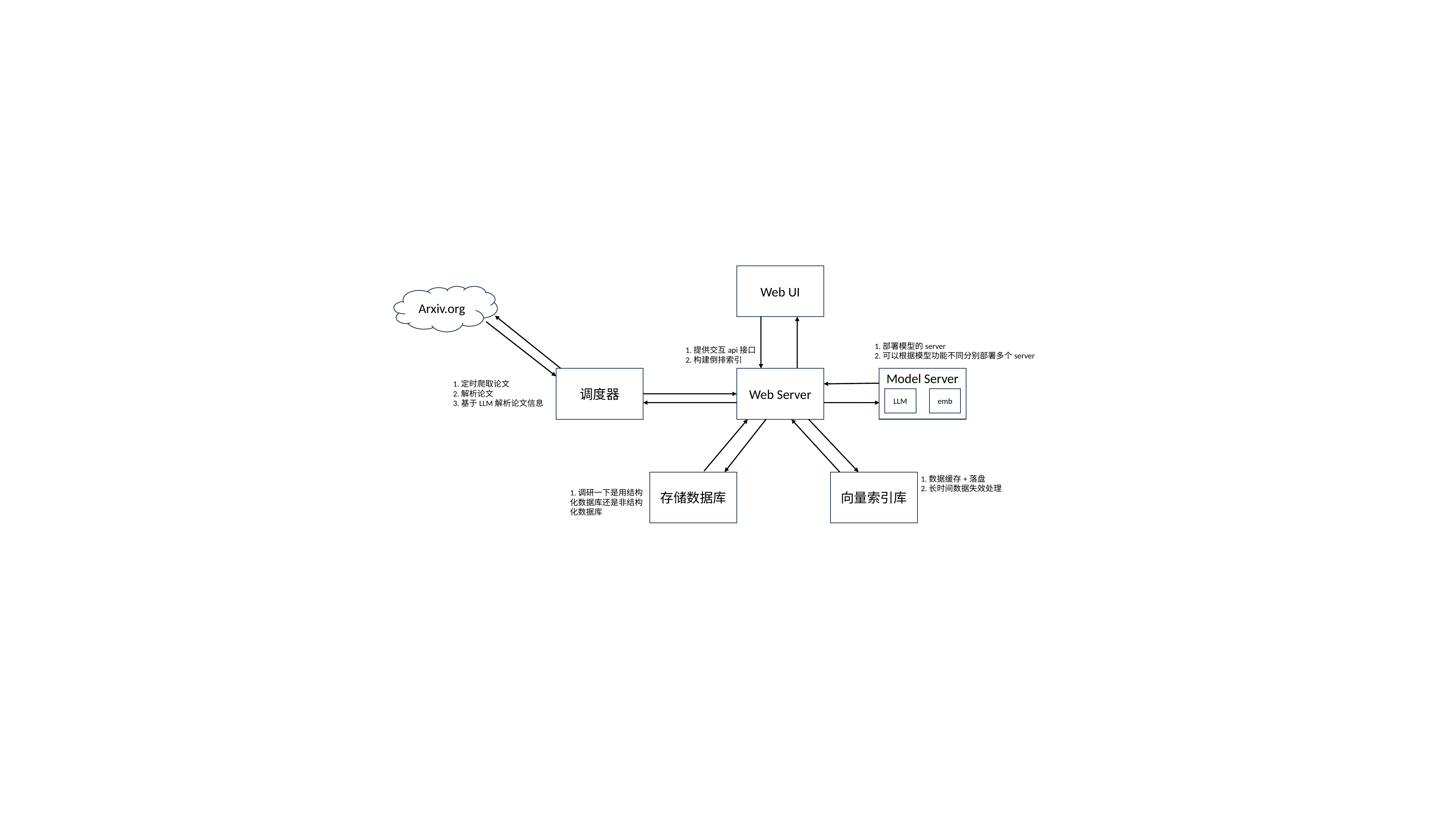

Web UI
Arxiv.org
1.部署模型的server
2.可以根据模型功能不同分别部署多个server
1.提供交互api接口
2.构建倒排索引

Model Server

调度器
Web Server
1.定时爬取论文
2.解析论文
3.基于LLM解析论文信息

emb
LLM
1.数据缓存+落盘
2.长时间数据失效处理

存储数据库
向量索引库
1.调研一下是用结构化数据库还是非结构化数据库